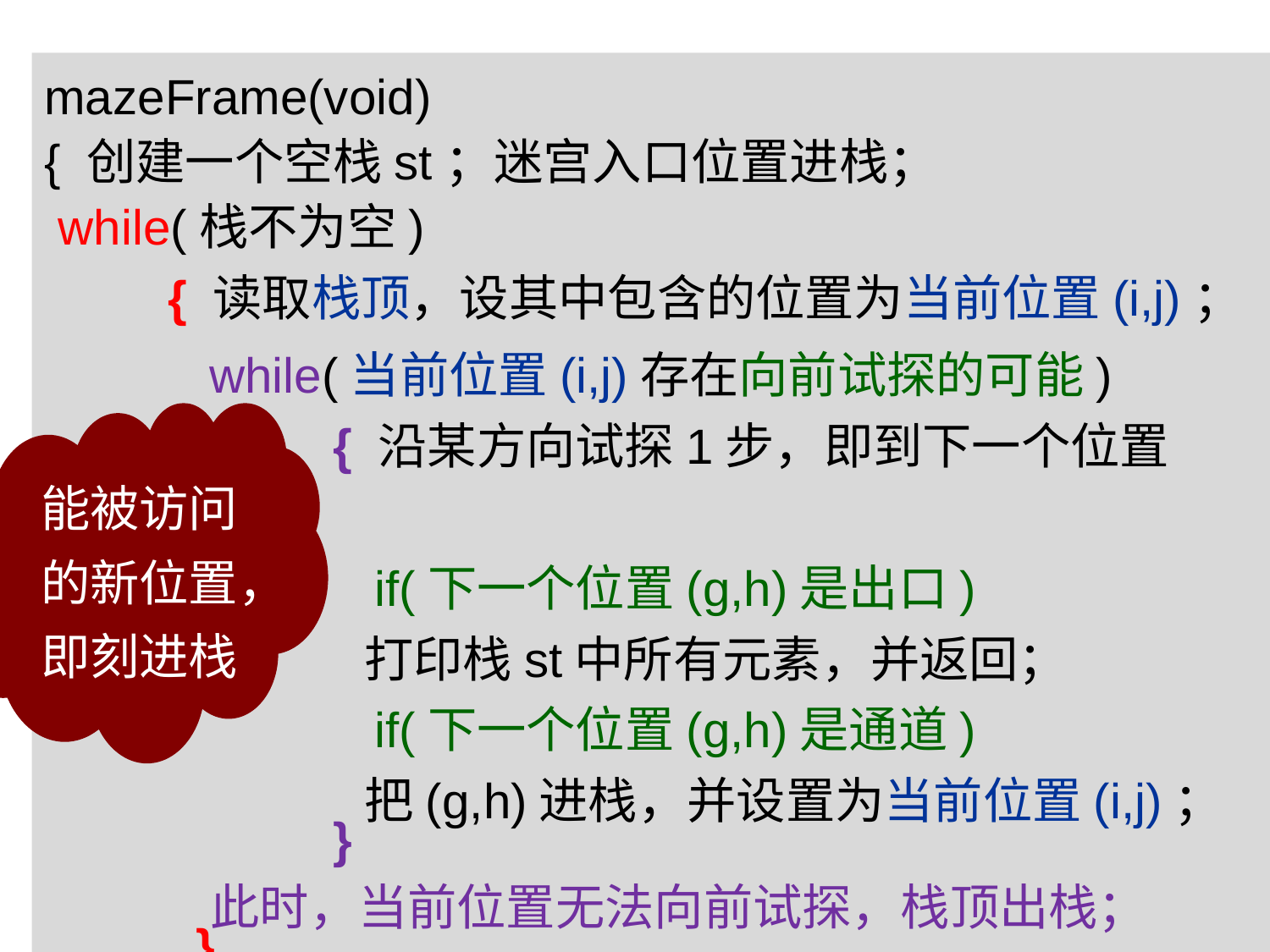

mazeFrame(void)
{ 创建一个空栈st；迷宫入口位置进栈；
 while(栈不为空)
         { 读取栈顶，设其中包含的位置为当前位置(i,j)；
            while(当前位置(i,j)存在向前试探的可能)
                     { 沿某方向试探1步，即到下一个位置(g,h);
                        if(下一个位置(g,h)是出口)
                            打印栈st中所有元素，并返回；
                        if(下一个位置(g,h)是通道)
                            把(g,h)进栈，并设置为当前位置(i,j)；
                     }
              此时，当前位置无法向前试探，栈顶出栈；
           }
}
能被访问的新位置，即刻进栈